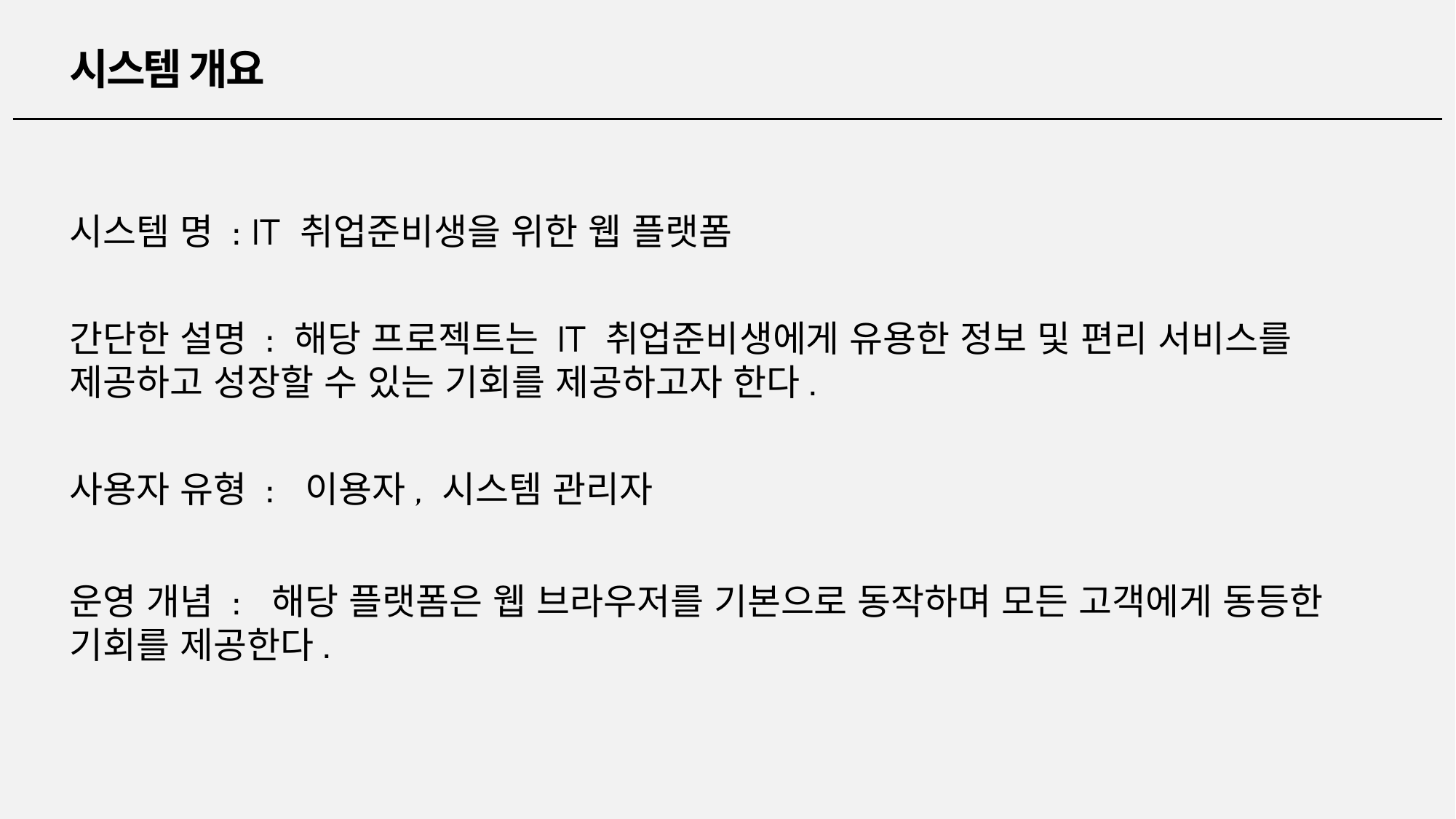

시스템 개요
시스템 명 : IT 취업준비생을 위한 웹 플랫폼
간단한 설명 : 해당 프로젝트는 IT 취업준비생에게 유용한 정보 및 편리 서비스를 제공하고 성장할 수 있는 기회를 제공하고자 한다.
사용자 유형 :  이용자, 시스템 관리자
운영 개념 :  해당 플랫폼은 웹 브라우저를 기본으로 동작하며 모든 고객에게 동등한 기회를 제공한다.